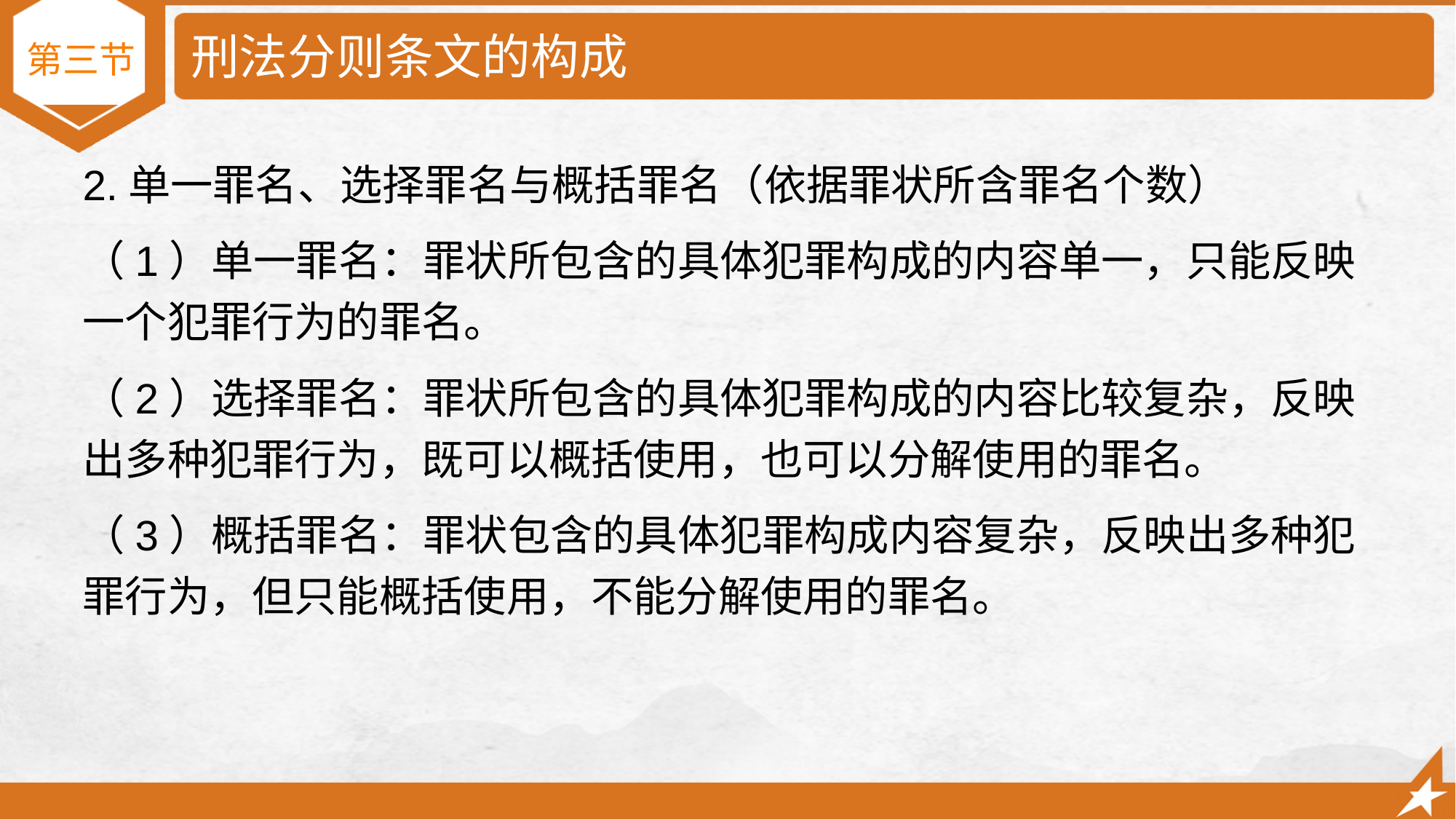

# 刑法分则条文的构成
第三节
2.单一罪名、选择罪名与概括罪名（依据罪状所含罪名个数）
（1）单一罪名：罪状所包含的具体犯罪构成的内容单一，只能反映一个犯罪行为的罪名。
（2）选择罪名：罪状所包含的具体犯罪构成的内容比较复杂，反映出多种犯罪行为，既可以概括使用，也可以分解使用的罪名。
（3）概括罪名：罪状包含的具体犯罪构成内容复杂，反映出多种犯罪行为，但只能概括使用，不能分解使用的罪名。